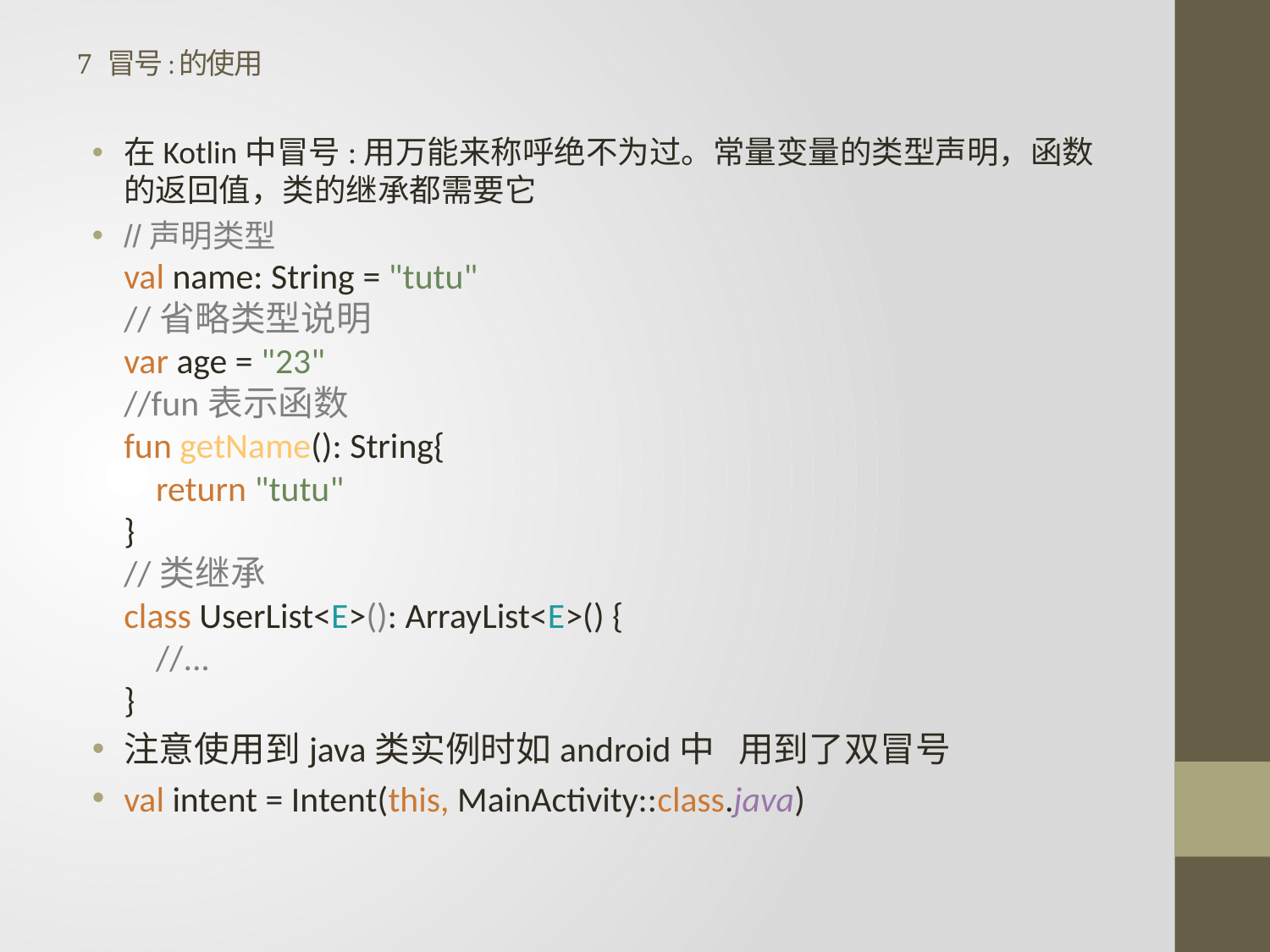

# 7  冒号:的使用
在Kotlin中冒号:用万能来称呼绝不为过。常量变量的类型声明，函数的返回值，类的继承都需要它
//声明类型
val name: String = "tutu"
//省略类型说明
var age = "23"
//fun表示函数
fun getName(): String{
    return "tutu"
}
//类继承
class UserList<E>(): ArrayList<E>() {
    //...
}
注意使用到java类实例时如android中   用到了双冒号
val intent = Intent(this, MainActivity::class.java)